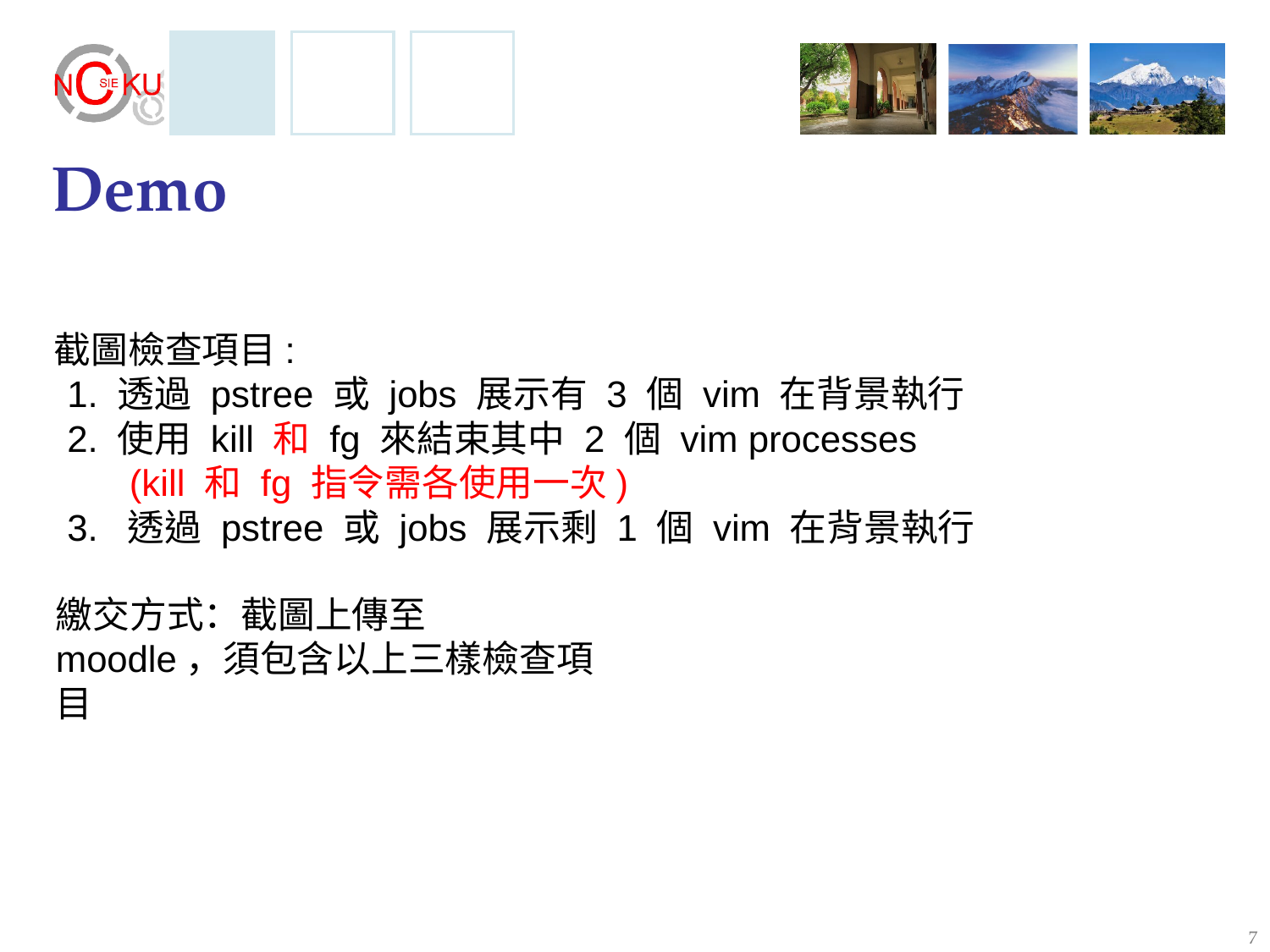

# Demo
截圖檢查項目:
透過 pstree 或 jobs 展示有 3 個 vim 在背景執行
使用 kill 和 fg 來結束其中 2 個 vim processes
      (kill 和 fg 指令需各使用一次)
3.  透過 pstree 或 jobs 展示剩 1 個 vim 在背景執行

繳交方式：截圖上傳至 moodle，須包含以上三樣檢查項目
7